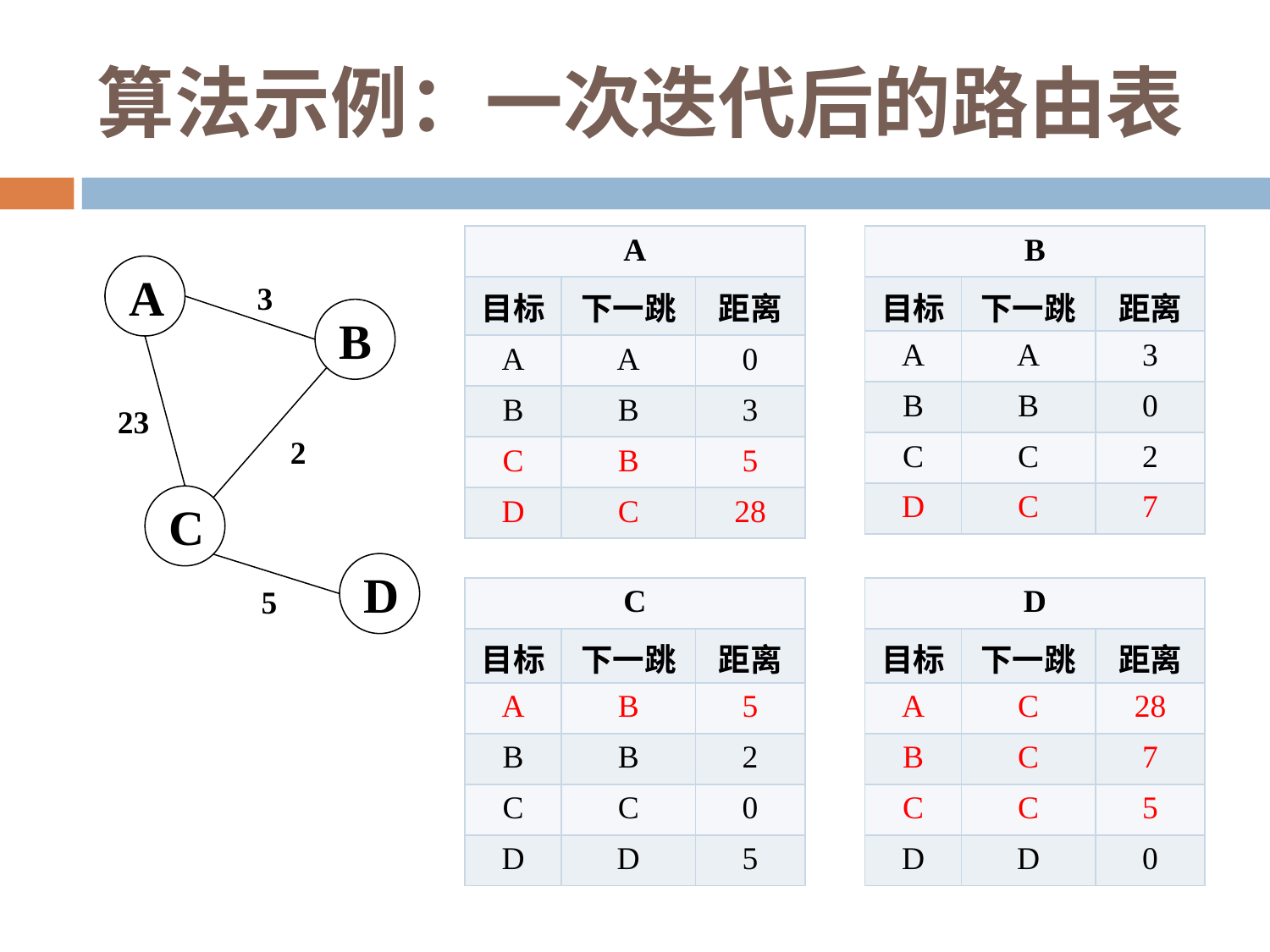

# 算法示例：一次迭代后的路由表
| A |  |  |
| --- | --- | --- |
| 目标 | 下一跳 | 距离 |
| A | A | 0 |
| B | B | 3 |
| C | B | 5 |
| D | C | 28 |
| B |  |  |
| --- | --- | --- |
| 目标 | 下一跳 | 距离 |
| A | A | 3 |
| B | B | 0 |
| C | C | 2 |
| D | C | 7 |
A
3
B
23
2
C
D
5
| C |  |  |
| --- | --- | --- |
| 目标 | 下一跳 | 距离 |
| A | B | 5 |
| B | B | 2 |
| C | C | 0 |
| D | D | 5 |
| D |  |  |
| --- | --- | --- |
| 目标 | 下一跳 | 距离 |
| A | C | 28 |
| B | C | 7 |
| C | C | 5 |
| D | D | 0 |